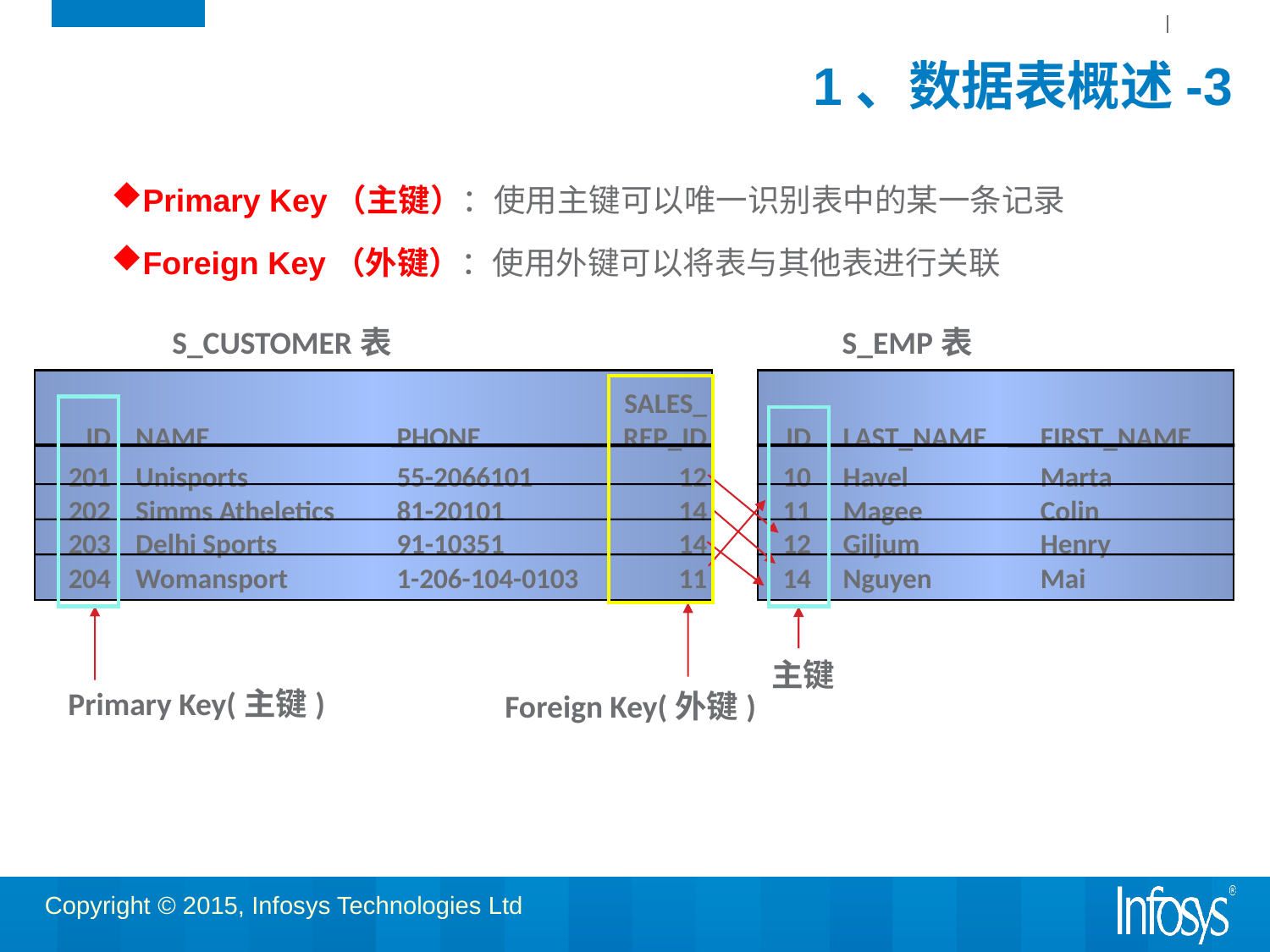

# 1、数据表概述-3
Primary Key（主键）：使用主键可以唯一识别表中的某一条记录
Foreign Key（外键）：使用外键可以将表与其他表进行关联

S_CUSTOMER表
S_EMP表
				SALES_
	ID	NAME	PHONE	REP_ID
	201	Unisports	55-2066101	12
	202	Simms Atheletics	81-20101	14
	203	Delhi Sports	91-10351	14
	204	Womansport	1-206-104-0103	11
	ID	LAST_NAME	FIRST_NAME
	10	Havel	Marta
	11	Magee	Colin
	12	Giljum	Henry
	14	Nguyen	Mai

主键
Primary Key(主键)
Foreign Key(外键)